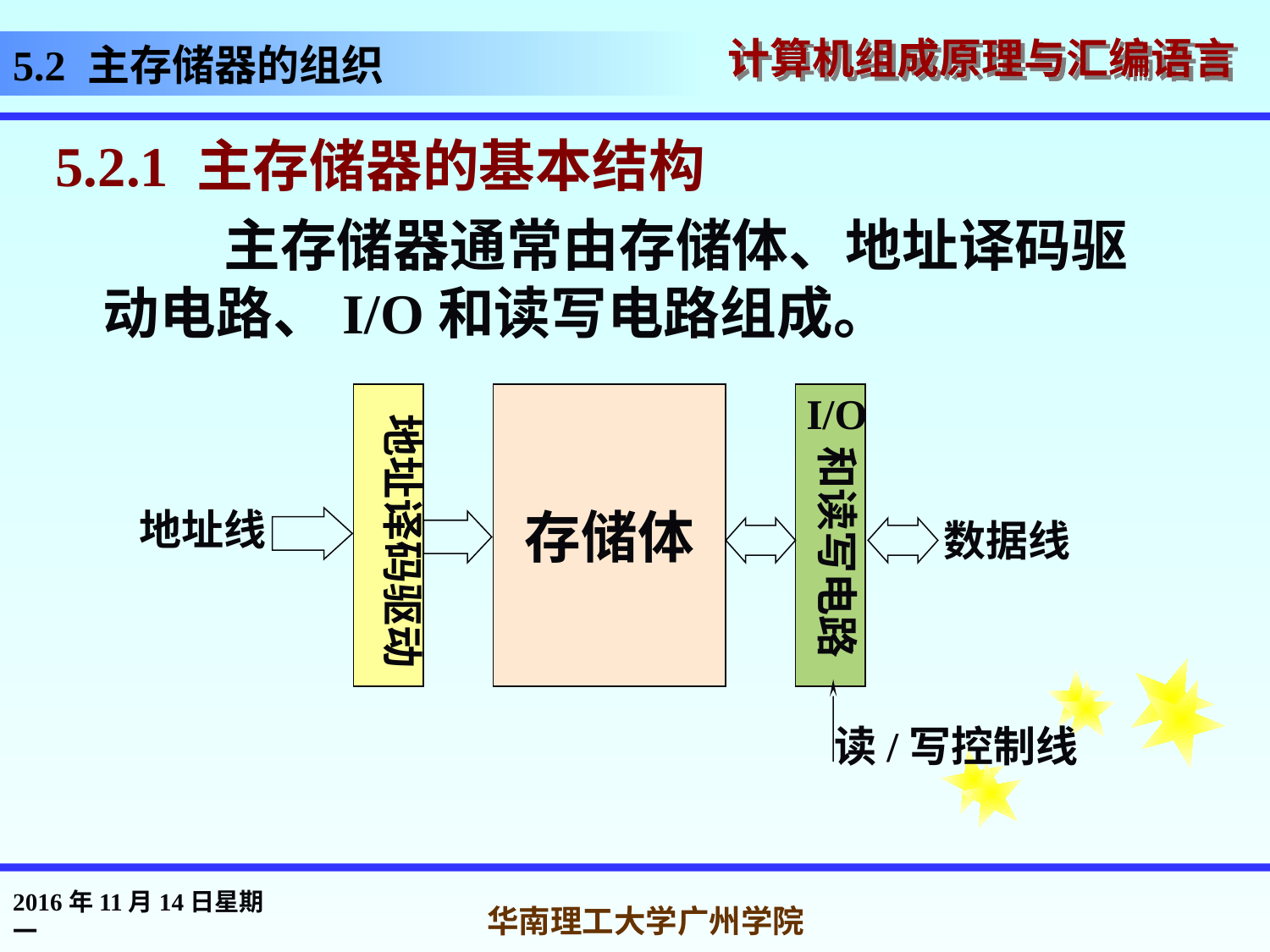

# 5.2 主存储器的组织
5.2.1 主存储器的基本结构
            主存储器通常由存储体、地址译码驱动电路、I/O和读写电路组成。
I/O

存储体

地址译码驱动
和读写电路
地址线

数据线

读/写控制线
2016年11月14日星期一
华南理工大学广州学院